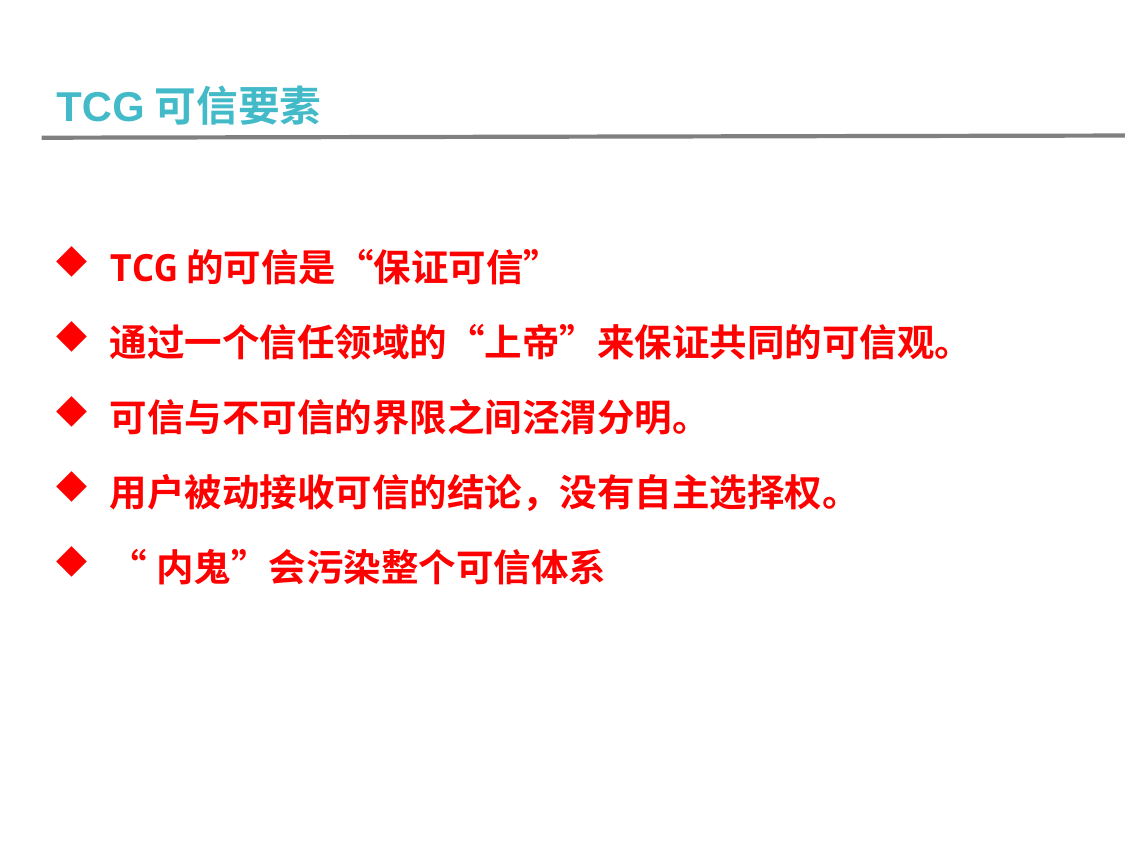

TCG可信 Tips
TCG可信要素
TCG的可信是“保证可信”
通过一个信任领域的“上帝”来保证共同的可信观。
可信与不可信的界限之间泾渭分明。
用户被动接收可信的结论，没有自主选择权。
“内鬼”会污染整个可信体系

可信计算北京市重点实验室
*
*